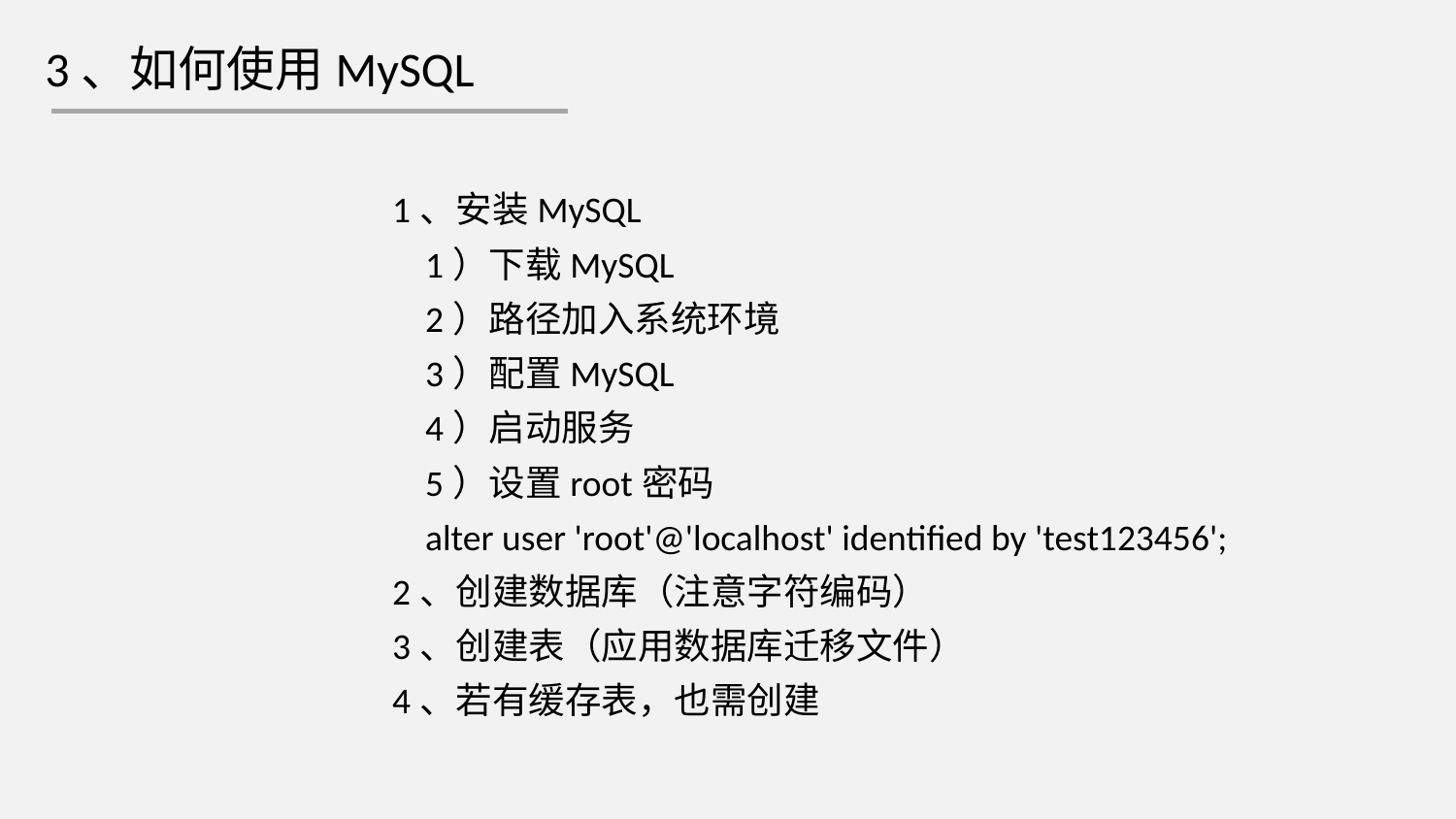

3、如何使用MySQL
1、安装MySQL
    1）下载MySQL
    2）路径加入系统环境
    3）配置MySQL
    4）启动服务
    5）设置root密码
    alter user 'root'@'localhost' identified by 'test123456';
2、创建数据库（注意字符编码）
3、创建表（应用数据库迁移文件）
4、若有缓存表，也需创建